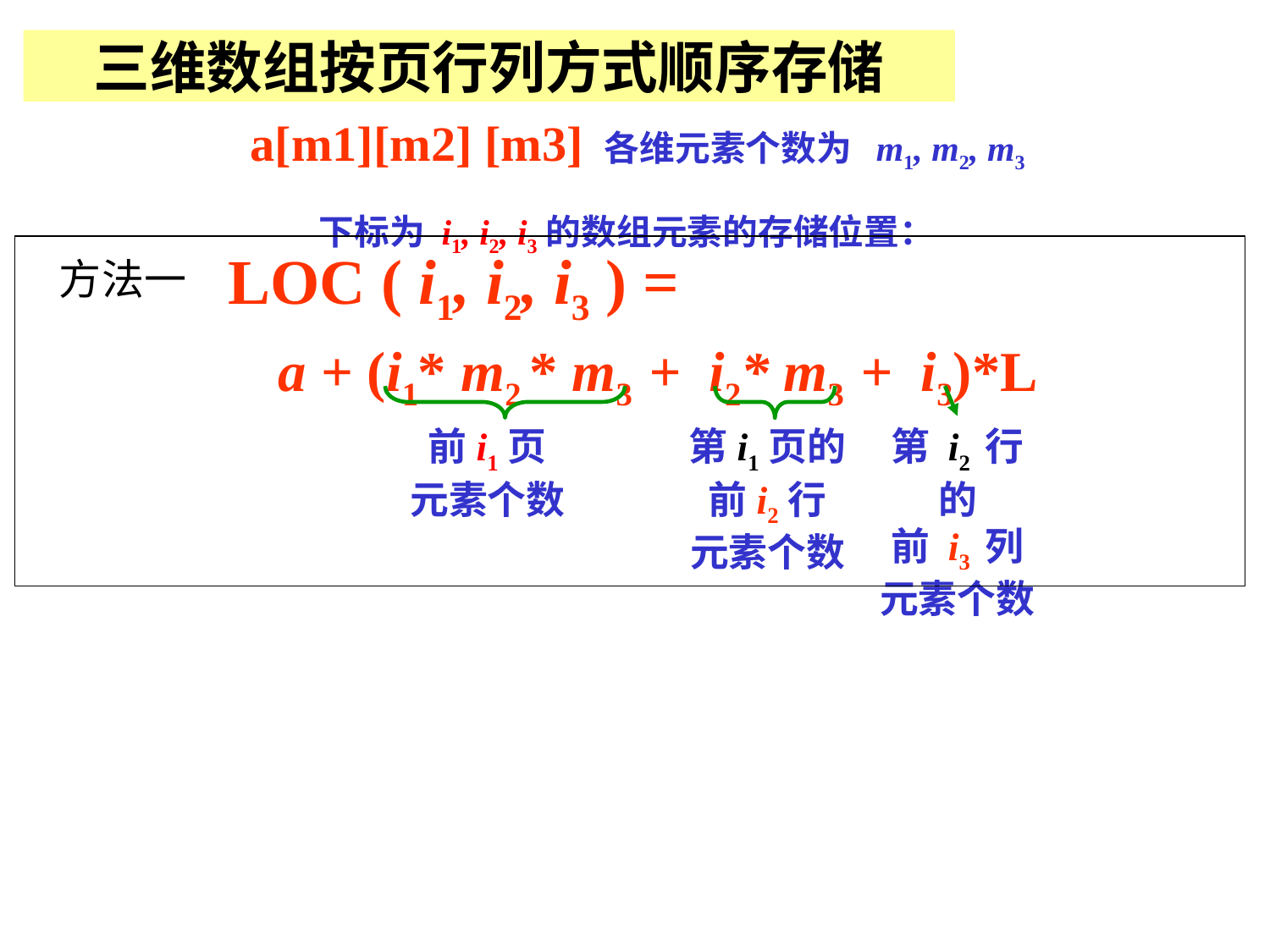

三维数组按页行列方式顺序存储
a[m1][m2] [m3] 各维元素个数为  m1, m2, m3

 下标为 i1, i2, i3的数组元素的存储位置：
            LOC ( i1, i2, i3 ) =
                 a + (i1* m2 * m3  +  i2* m3  +  i3)*L

方法一

前i1页
元素个数
第i1页的
前i2行
元素个数
第 i2 行的
前 i3 列
元素个数